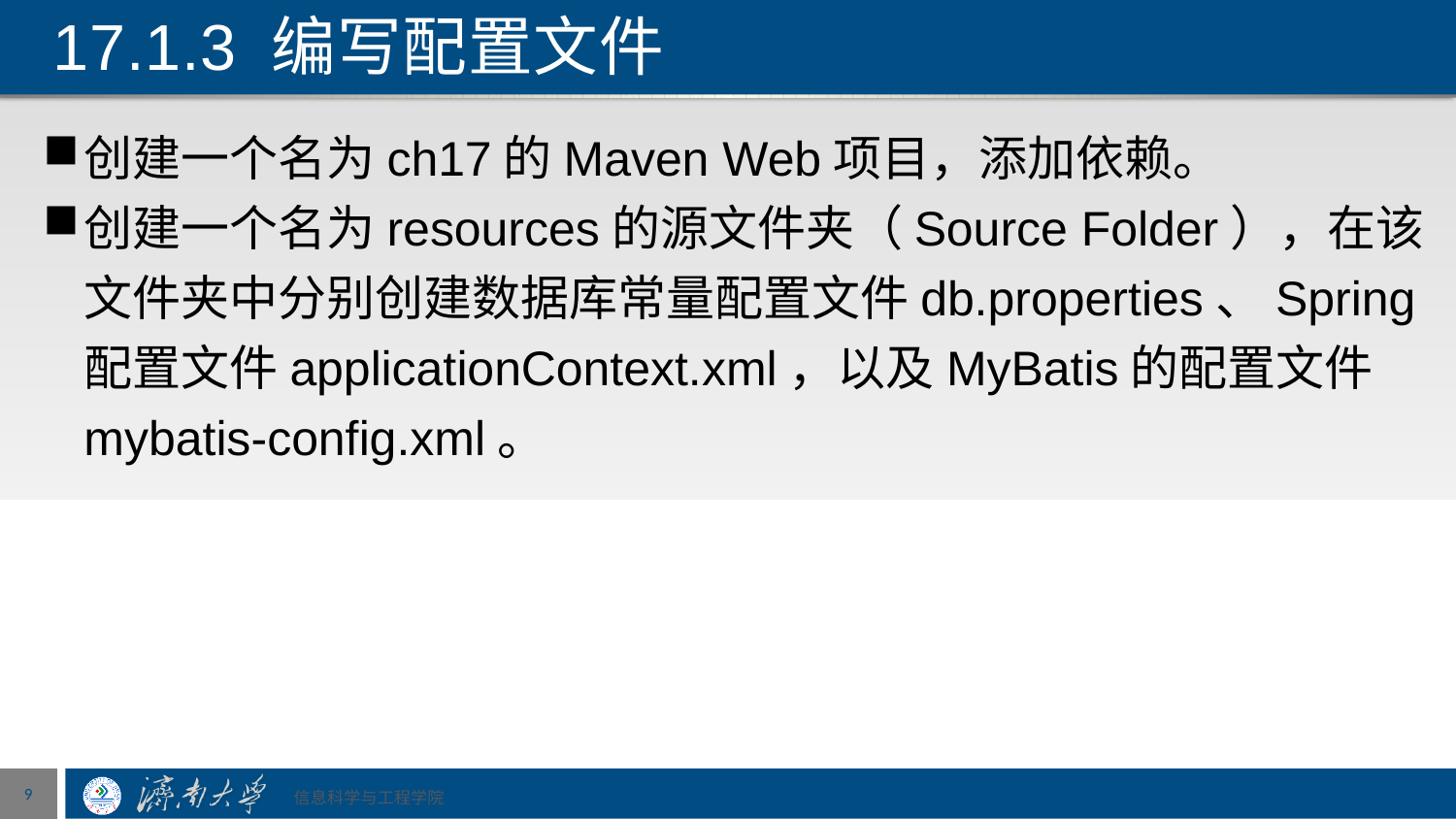

# 17.1.3 编写配置文件
创建一个名为ch17的Maven Web项目，添加依赖。
创建一个名为resources的源文件夹（Source Folder），在该文件夹中分别创建数据库常量配置文件db.properties、Spring配置文件applicationContext.xml，以及MyBatis的配置文件mybatis-config.xml。